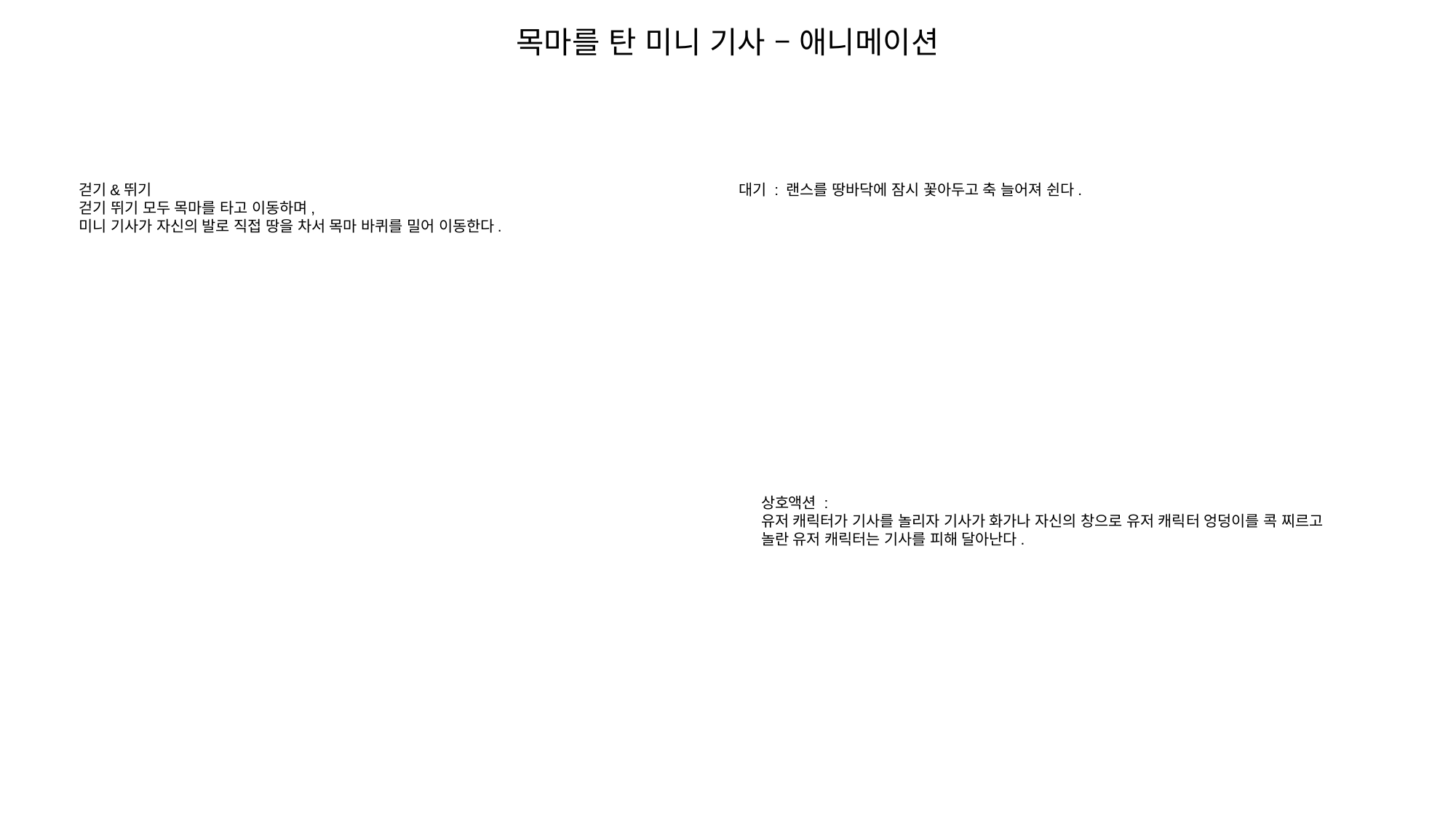

목마를 탄 미니 기사 – 애니메이션
걷기&뛰기
걷기 뛰기 모두 목마를 타고 이동하며,
미니 기사가 자신의 발로 직접 땅을 차서 목마 바퀴를 밀어 이동한다.
대기 : 랜스를 땅바닥에 잠시 꽃아두고 축 늘어져 쉰다.
상호액션 :
유저 캐릭터가 기사를 놀리자 기사가 화가나 자신의 창으로 유저 캐릭터 엉덩이를 콕 찌르고
놀란 유저 캐릭터는 기사를 피해 달아난다.